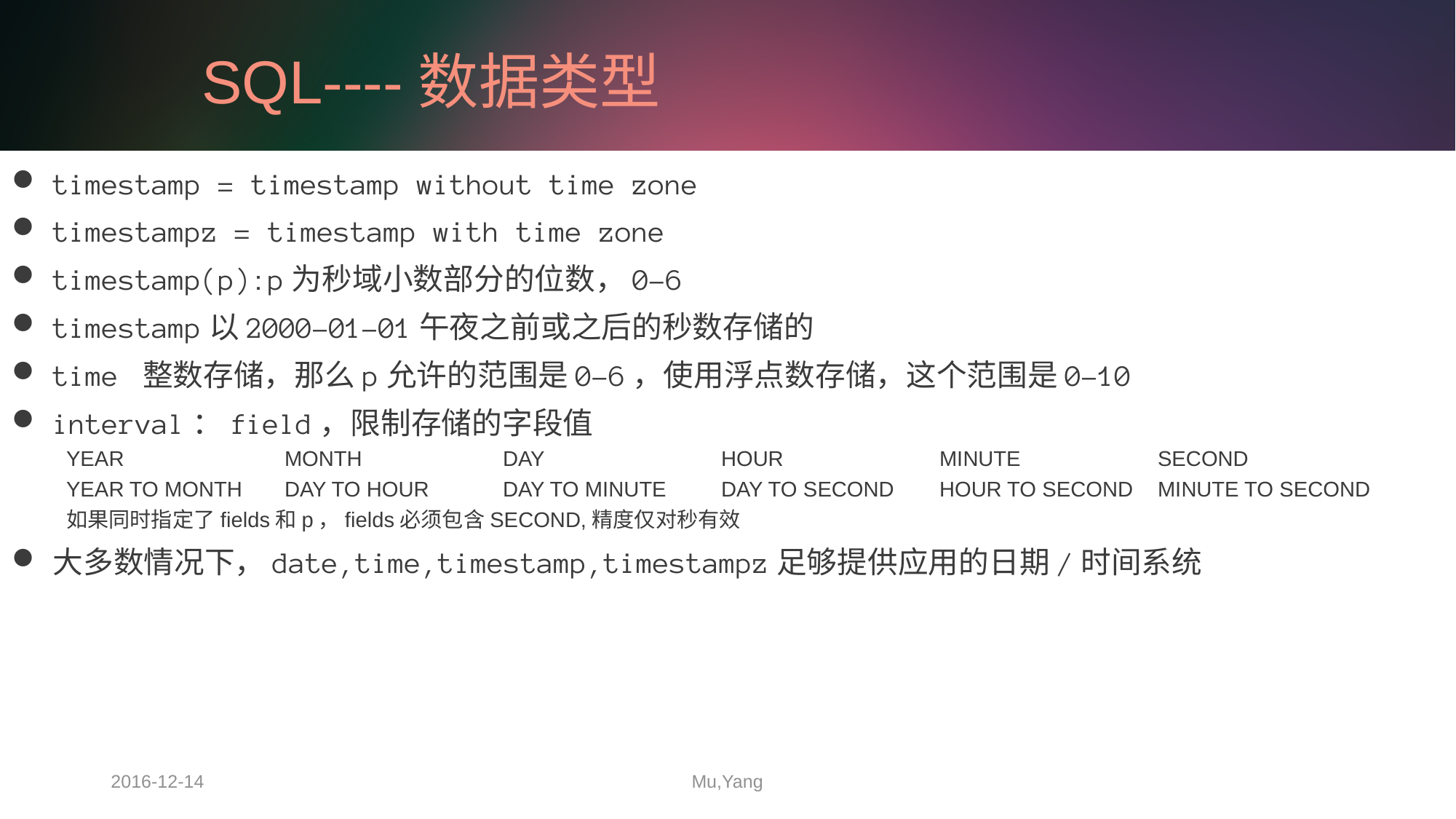

# SQL----数据类型
timestamp = timestamp without time zone
timestampz = timestamp with time zone
timestamp(p):p为秒域小数部分的位数，0-6
timestamp以2000-01-01午夜之前或之后的秒数存储的
time 整数存储，那么p允许的范围是0-6，使用浮点数存储，这个范围是0-10
interval：field，限制存储的字段值
YEAR		MONTH		DAY		HOUR		MINUTE		SECOND
YEAR TO MONTH	DAY TO HOUR	DAY TO MINUTE	DAY TO SECOND	HOUR TO SECOND	MINUTE TO SECOND
如果同时指定了fields和p，fields必须包含SECOND,精度仅对秒有效
大多数情况下，date,time,timestamp,timestampz足够提供应用的日期/时间系统

2016-12-14
Mu,Yang
71